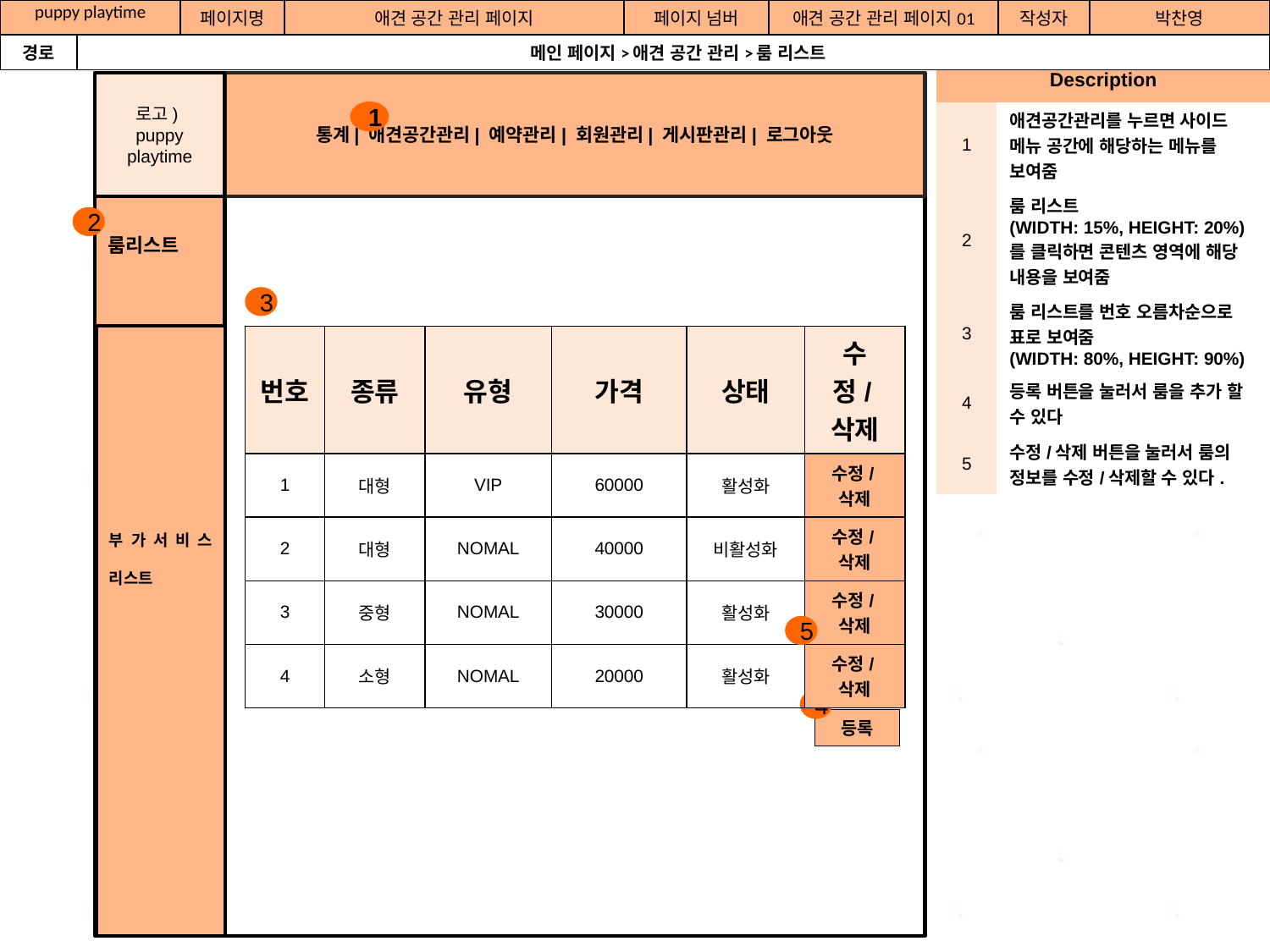

| puppy playtime |  | 페이지명 | 애견 공간 관리 페이지 | 페이지 넘버 | 애견 공간 관리 페이지01 | 작성자 | 박찬영 |
| --- | --- | --- | --- | --- | --- | --- | --- |
| 경로 | 메인 페이지>애견 공간 관리>룸 리스트 |  |  |  |  |  |  |
공간(오피스) 대여 시스템
| puppy playtime |  | 페이지명 | 문의게시판 페이지 | 페이지 넘버 | 문의게시판 | 작성자 | 허성경 |
| --- | --- | --- | --- | --- | --- | --- | --- |
| 경로 | 메인 페이지 > 고객센터 > 문의게시판 |  |  |  |  |  |  |
| Description |  |
| --- | --- |
| 1 | 애견공간관리를 누르면 사이드 메뉴 공간에 해당하는 메뉴를 보여줌 |
| 2 | 룸 리스트 (WIDTH: 15%, HEIGHT: 20%) 를 클릭하면 콘텐츠 영역에 해당 내용을 보여줌 |
| 3 | 룸 리스트를 번호 오름차순으로 표로 보여줌 (WIDTH: 80%, HEIGHT: 90%) |
| 4 | 등록 버튼을 눌러서 룸을 추가 할 수 있다 |
| 5 | 수정/삭제 버튼을 눌러서 룸의 정보를 수정/삭제할 수 있다. |

로고)
puppy
playtime
통계| 애견공간관리| 예약관리| 회원관리| 게시판관리| 로그아웃
1

룸리스트
부가서비스 리스트

2
3
| 번호 | 종류 | 유형 | 가격 | 상태 | 수정/삭제 |
| --- | --- | --- | --- | --- | --- |
| 1 | 대형 | VIP | 60000 | 활성화 | 수정/삭제 |
| 2 | 대형 | NOMAL | 40000 | 비활성화 | 수정/삭제 |
| 3 | 중형 | NOMAL | 30000 | 활성화 | 수정/삭제 |
| 4 | 소형 | NOMAL | 20000 | 활성화 | 수정/삭제 |
5
4
등록